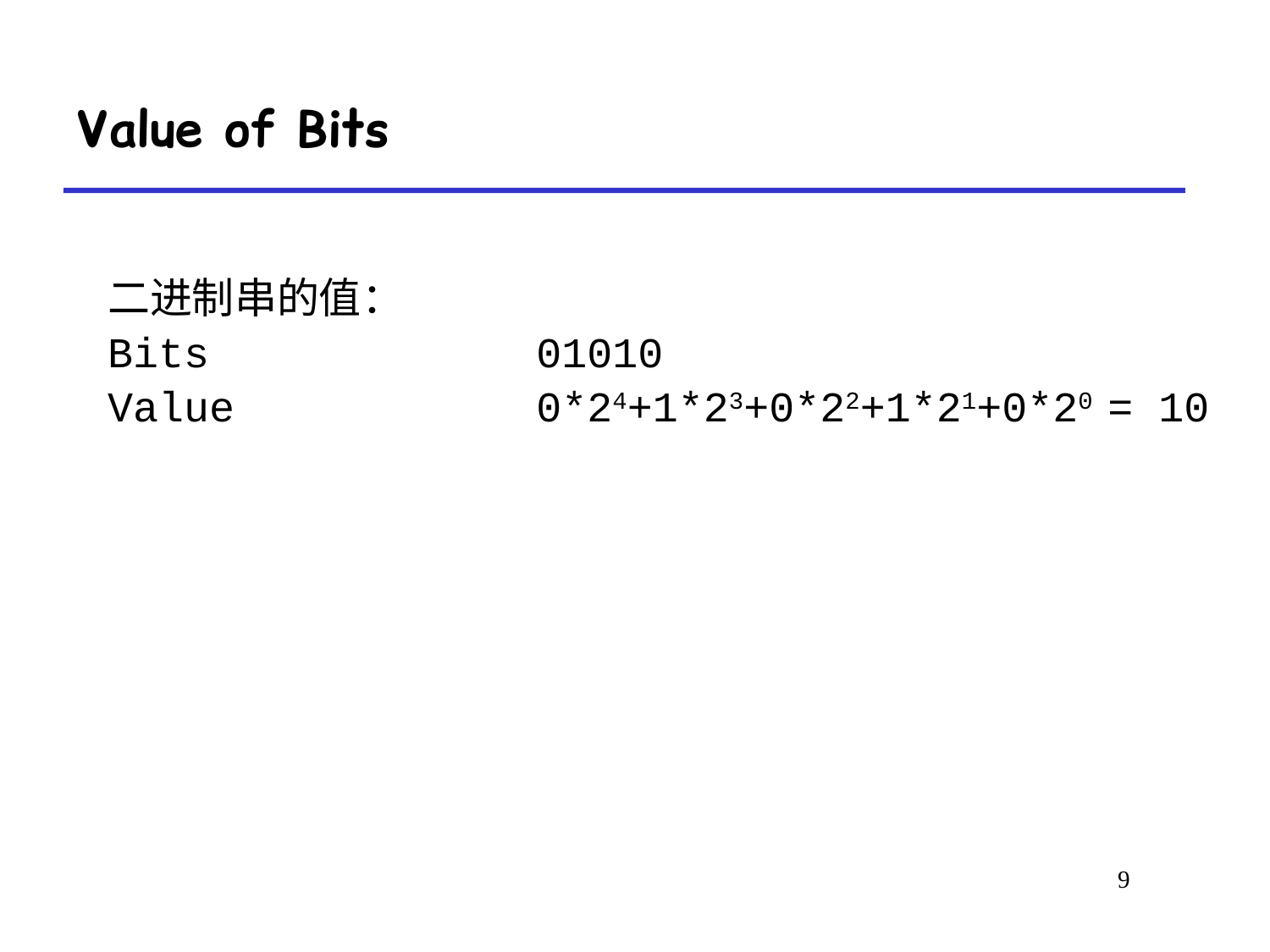

# Value of Bits
二进制串的值：
Bits		     01010
Value        	0*24+1*23+0*22+1*21+0*20 = 10
9